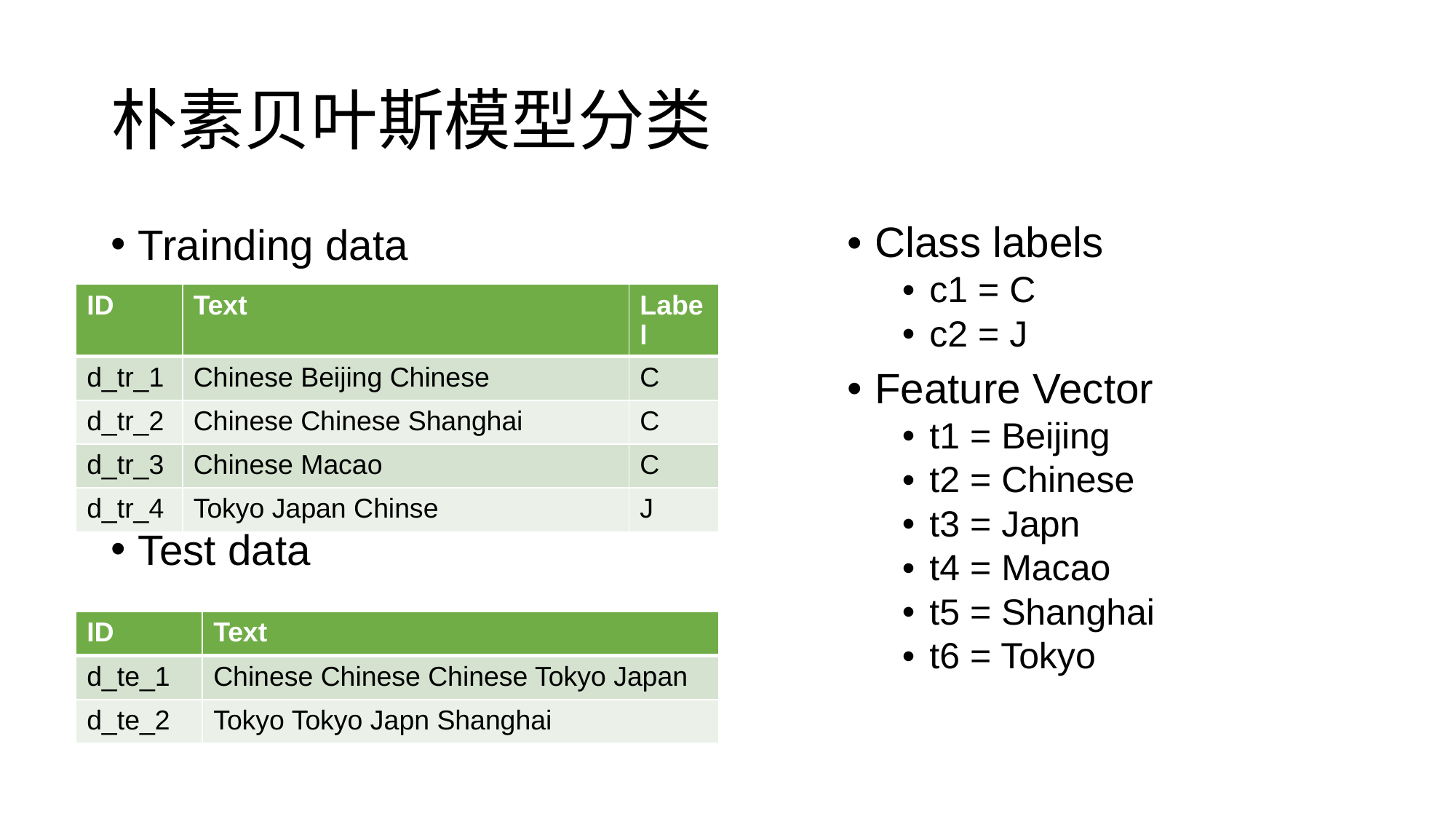

# 朴素贝叶斯模型分类
Trainding data

Test data
Class labels
c1 = C
c2 = J
Feature Vector
t1 = Beijing
t2 = Chinese
t3 = Japn
t4 = Macao
t5 = Shanghai
t6 = Tokyo
| ID | Text | Label |
| --- | --- | --- |
| d\_tr\_1 | Chinese Beijing Chinese | C |
| d\_tr\_2 | Chinese Chinese Shanghai | C |
| d\_tr\_3 | Chinese Macao | C |
| d\_tr\_4 | Tokyo Japan Chinse | J |
| ID | Text |
| --- | --- |
| d\_te\_1 | Chinese Chinese Chinese Tokyo Japan |
| d\_te\_2 | Tokyo Tokyo Japn Shanghai |